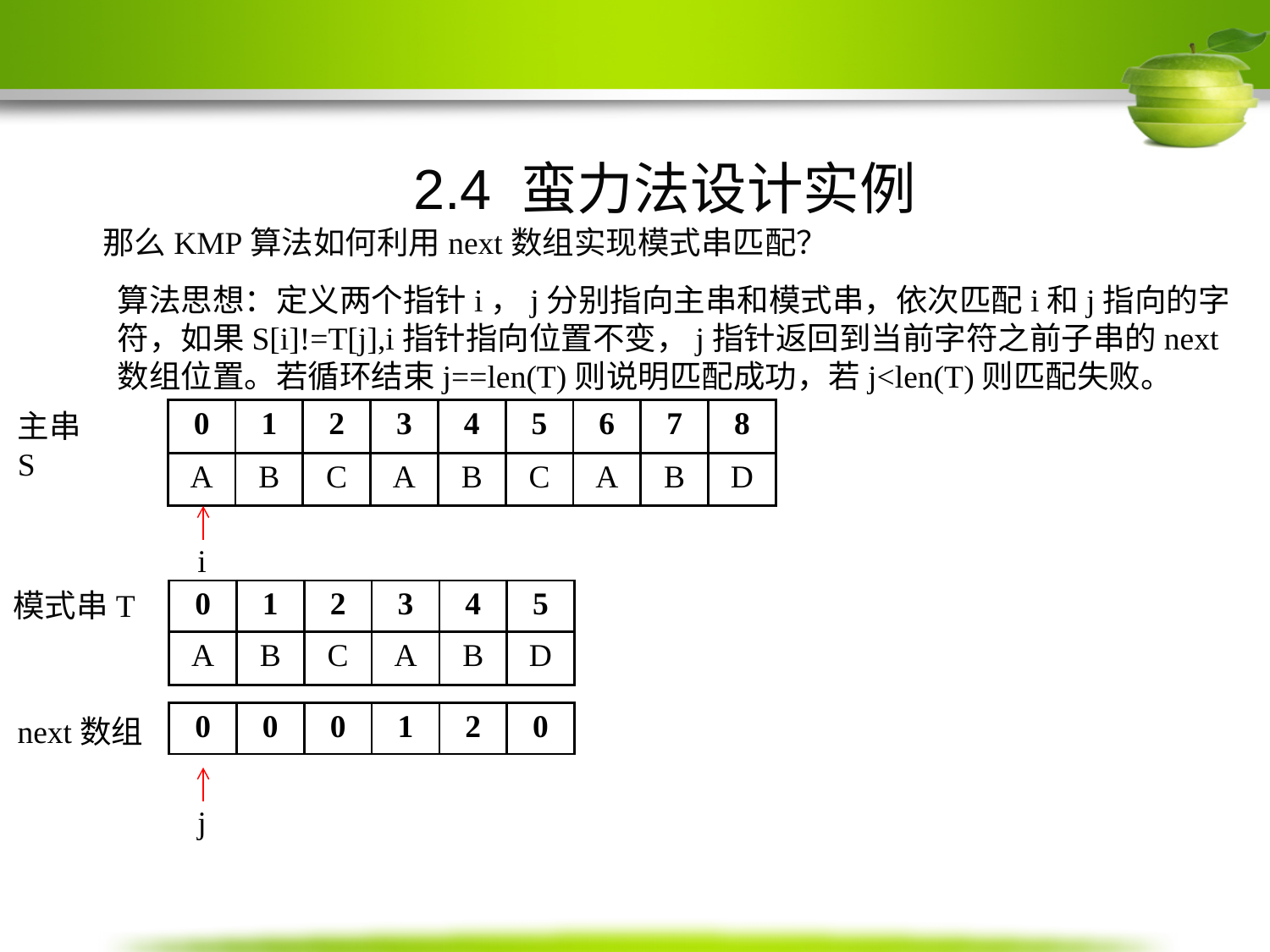

2.4 蛮力法设计实例
那么KMP算法如何利用next数组实现模式串匹配？
算法思想：定义两个指针i，j分别指向主串和模式串，依次匹配i和j指向的字符，如果S[i]!=T[j],i指针指向位置不变，j指针返回到当前字符之前子串的next数组位置。若循环结束j==len(T)则说明匹配成功，若j<len(T)则匹配失败。
主串S
| 0 | 1 | 2 | 3 | 4 | 5 | 6 | 7 | 8 |
| --- | --- | --- | --- | --- | --- | --- | --- | --- |
| A | B | C | A | B | C | A | B | D |
i
模式串T
| 0 | 1 | 2 | 3 | 4 | 5 |
| --- | --- | --- | --- | --- | --- |
| A | B | C | A | B | D |
| 0 | 0 | 0 | 1 | 2 | 0 |
| --- | --- | --- | --- | --- | --- |
next数组
j